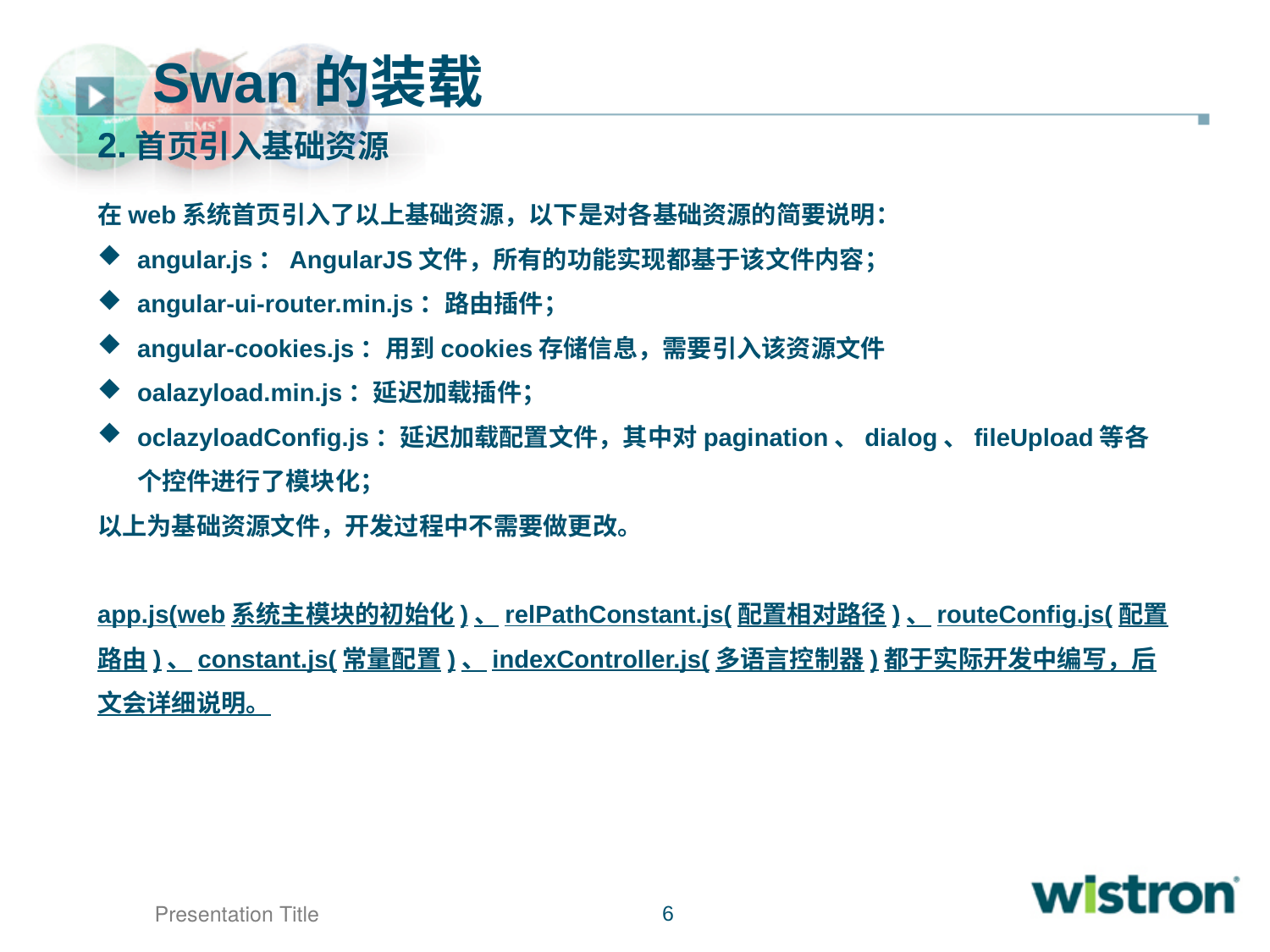

# Swan的装载
2.首页引入基础资源

在web系统首页引入了以上基础资源，以下是对各基础资源的简要说明：
angular.js：AngularJS文件，所有的功能实现都基于该文件内容；
angular-ui-router.min.js：路由插件；
angular-cookies.js：用到cookies存储信息，需要引入该资源文件
oalazyload.min.js：延迟加载插件；
oclazyloadConfig.js：延迟加载配置文件，其中对pagination、dialog、fileUpload等各个控件进行了模块化；
以上为基础资源文件，开发过程中不需要做更改。

app.js(web系统主模块的初始化)、relPathConstant.js(配置相对路径)、routeConfig.js(配置路由)、constant.js(常量配置)、indexController.js(多语言控制器)都于实际开发中编写，后文会详细说明。